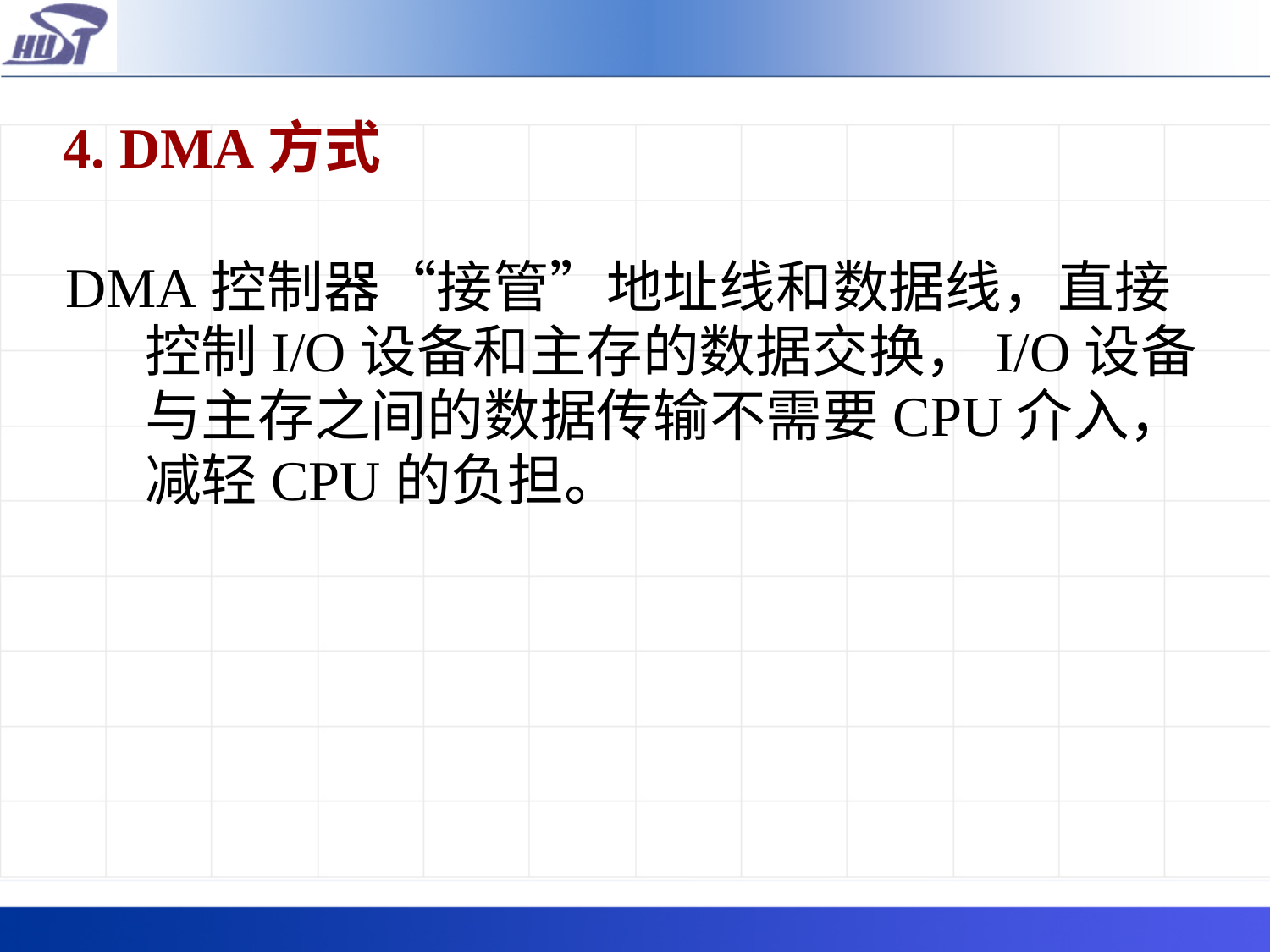

# 4. DMA方式
DMA控制器“接管”地址线和数据线，直接控制I/O设备和主存的数据交换，I/O设备与主存之间的数据传输不需要CPU介入，减轻CPU的负担。